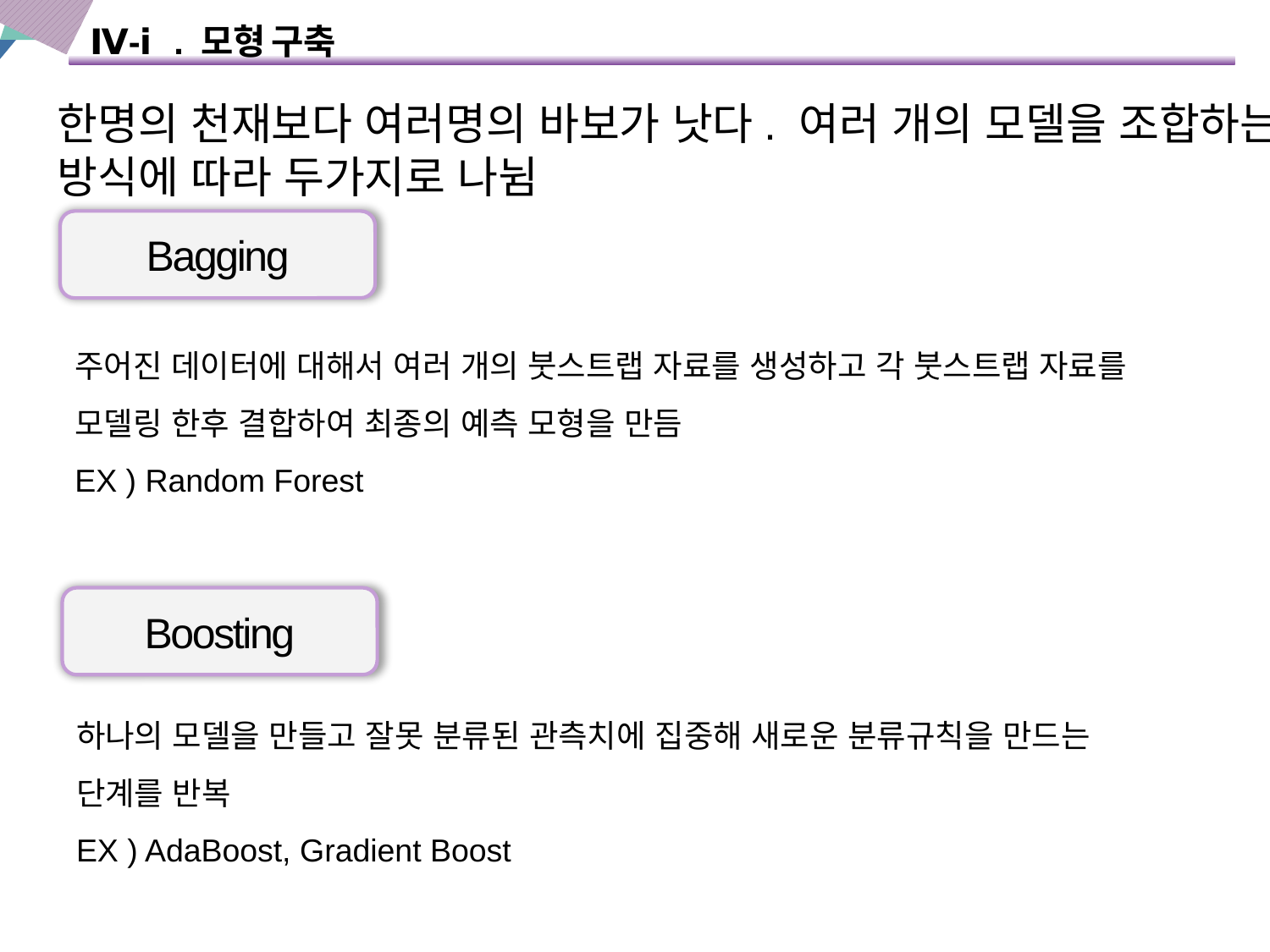

Ⅳ-ⅰ. 모형 구축
한명의 천재보다 여러명의 바보가 낫다. 여러 개의 모델을 조합하는 방식에 따라 두가지로 나뉨
Bagging
주어진 데이터에 대해서 여러 개의 붓스트랩 자료를 생성하고 각 붓스트랩 자료를 모델링 한후 결합하여 최종의 예측 모형을 만듬
EX ) Random Forest
Boosting
하나의 모델을 만들고 잘못 분류된 관측치에 집중해 새로운 분류규칙을 만드는 단계를 반복
EX ) AdaBoost, Gradient Boost